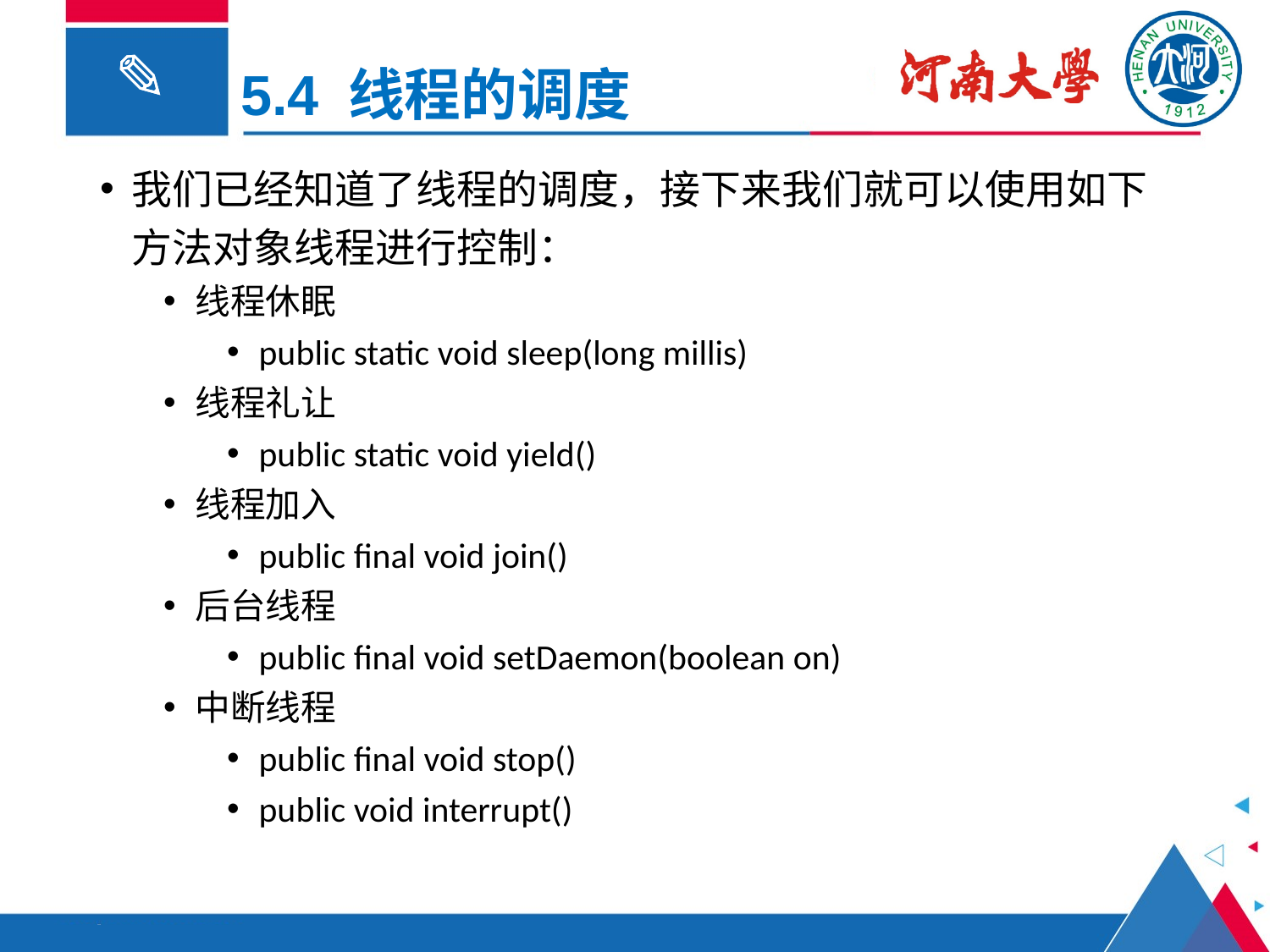

5.4 线程的调度
我们已经知道了线程的调度，接下来我们就可以使用如下方法对象线程进行控制：
线程休眠
public static void sleep(long millis)
线程礼让
public static void yield()
线程加入
public final void join()
后台线程
public final void setDaemon(boolean on)
中断线程
public final void stop()
public void interrupt()